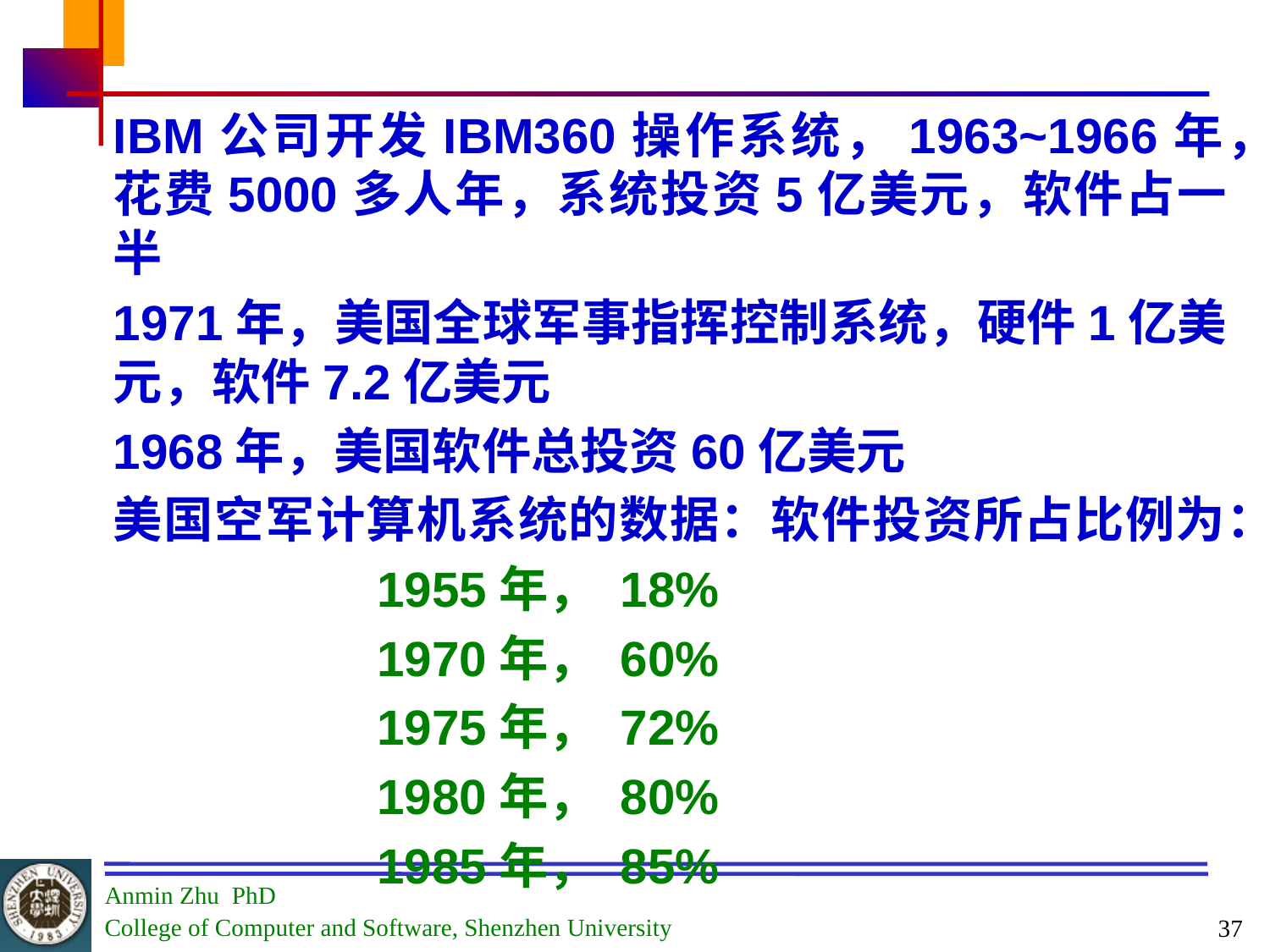

#
IBM公司开发IBM360操作系统，1963~1966年，花费5000多人年，系统投资5亿美元，软件占一半
1971年，美国全球军事指挥控制系统，硬件1亿美元，软件7.2亿美元
1968年，美国软件总投资60亿美元
美国空军计算机系统的数据：软件投资所占比例为：
                  1955年， 18%
                  1970年， 60%
                  1975年， 72%
                  1980年， 80%
                  1985年， 85%